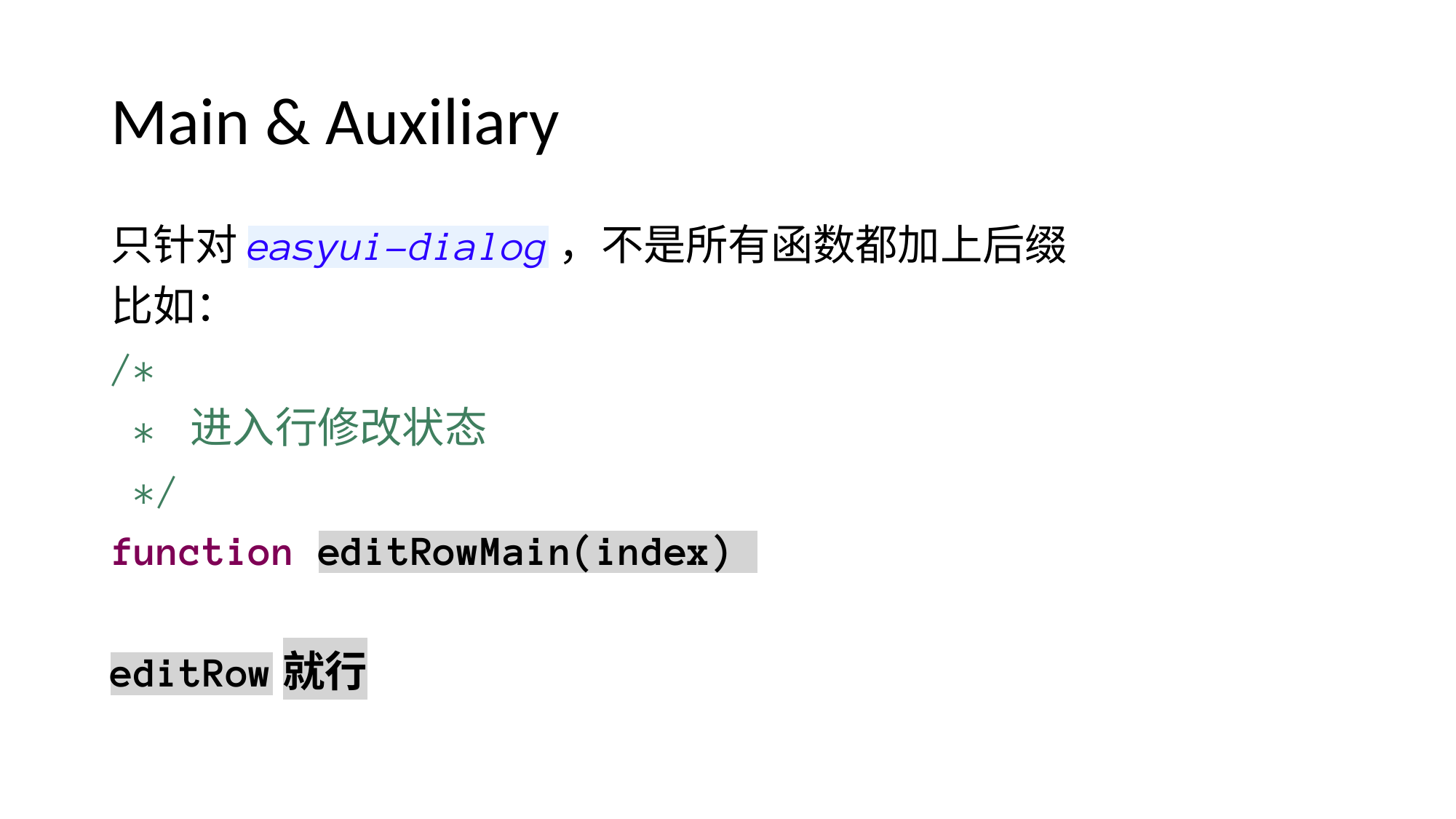

# Main & Auxiliary
只针对easyui-dialog，不是所有函数都加上后缀
比如：
/*
 * 进入行修改状态
 */
function editRowMain(index)

editRow就行